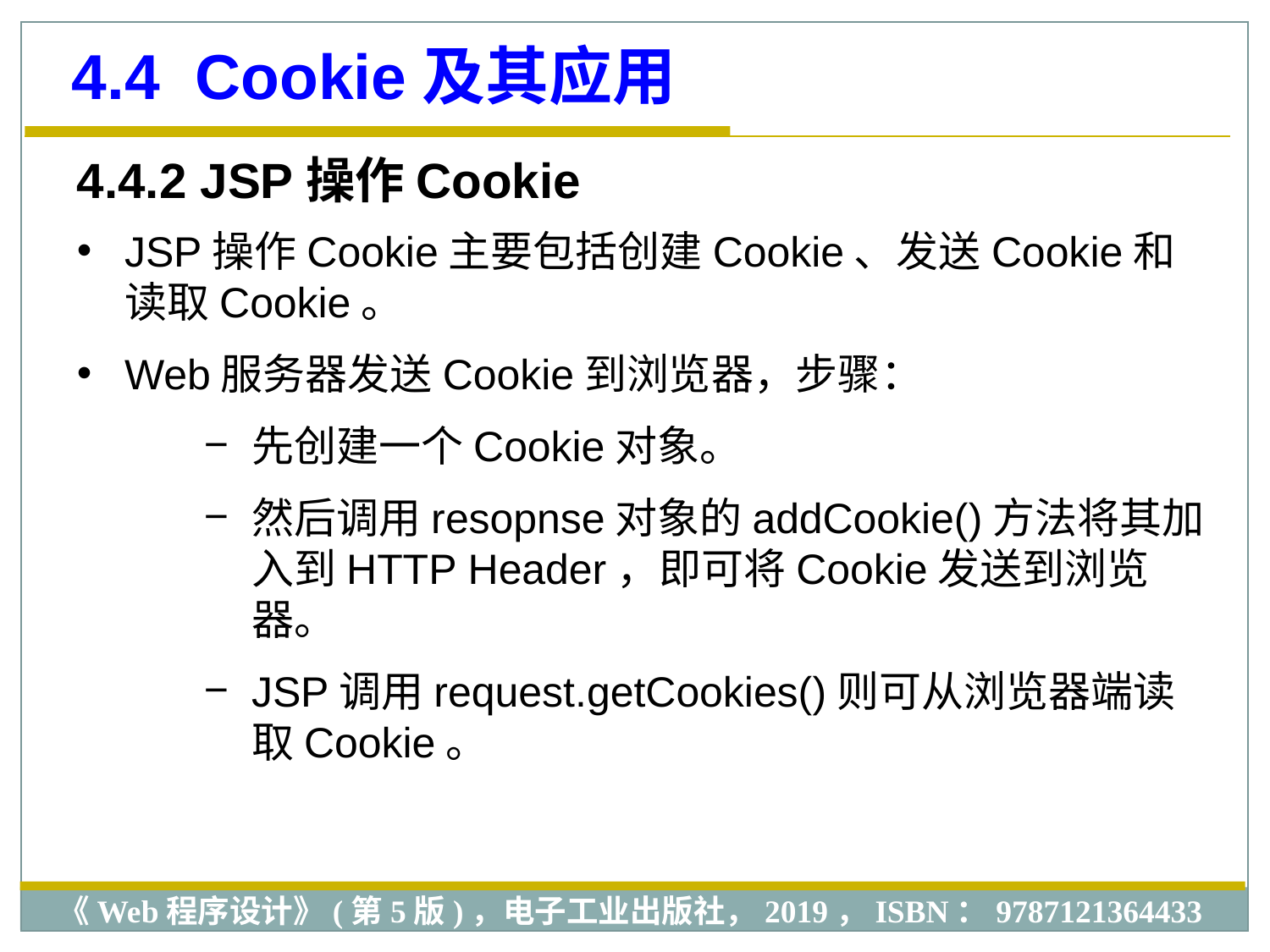

4.4  Cookie及其应用
4.4.2 JSP操作Cookie
JSP操作Cookie主要包括创建Cookie、发送Cookie和读取Cookie。
Web服务器发送Cookie到浏览器，步骤：
先创建一个Cookie对象。
然后调用resopnse对象的addCookie()方法将其加入到HTTP Header，即可将Cookie发送到浏览器。
JSP调用request.getCookies()则可从浏览器端读取Cookie。